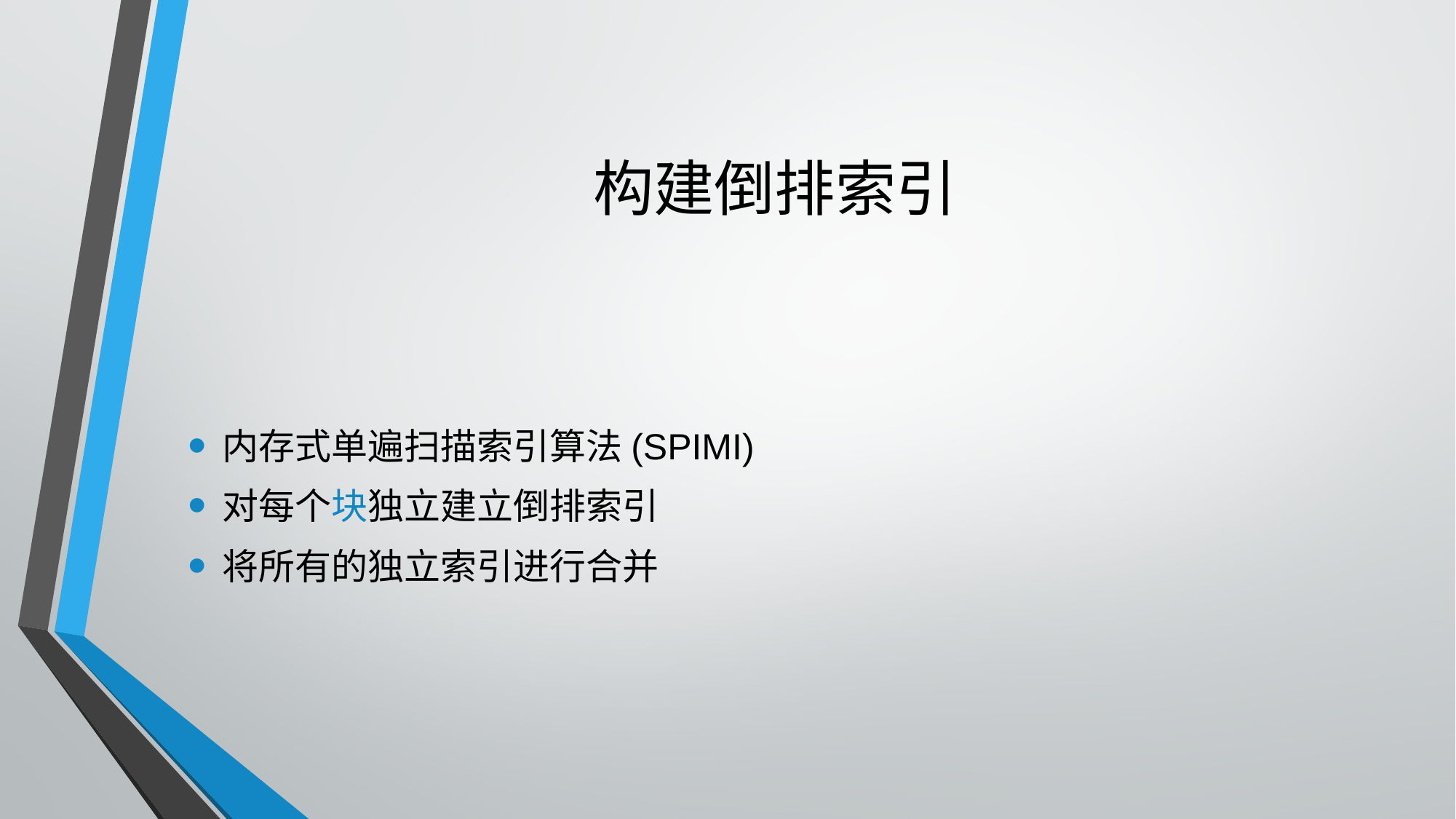

# 构建倒排索引
内存式单遍扫描索引算法(SPIMI)
对每个块独立建立倒排索引
将所有的独立索引进行合并